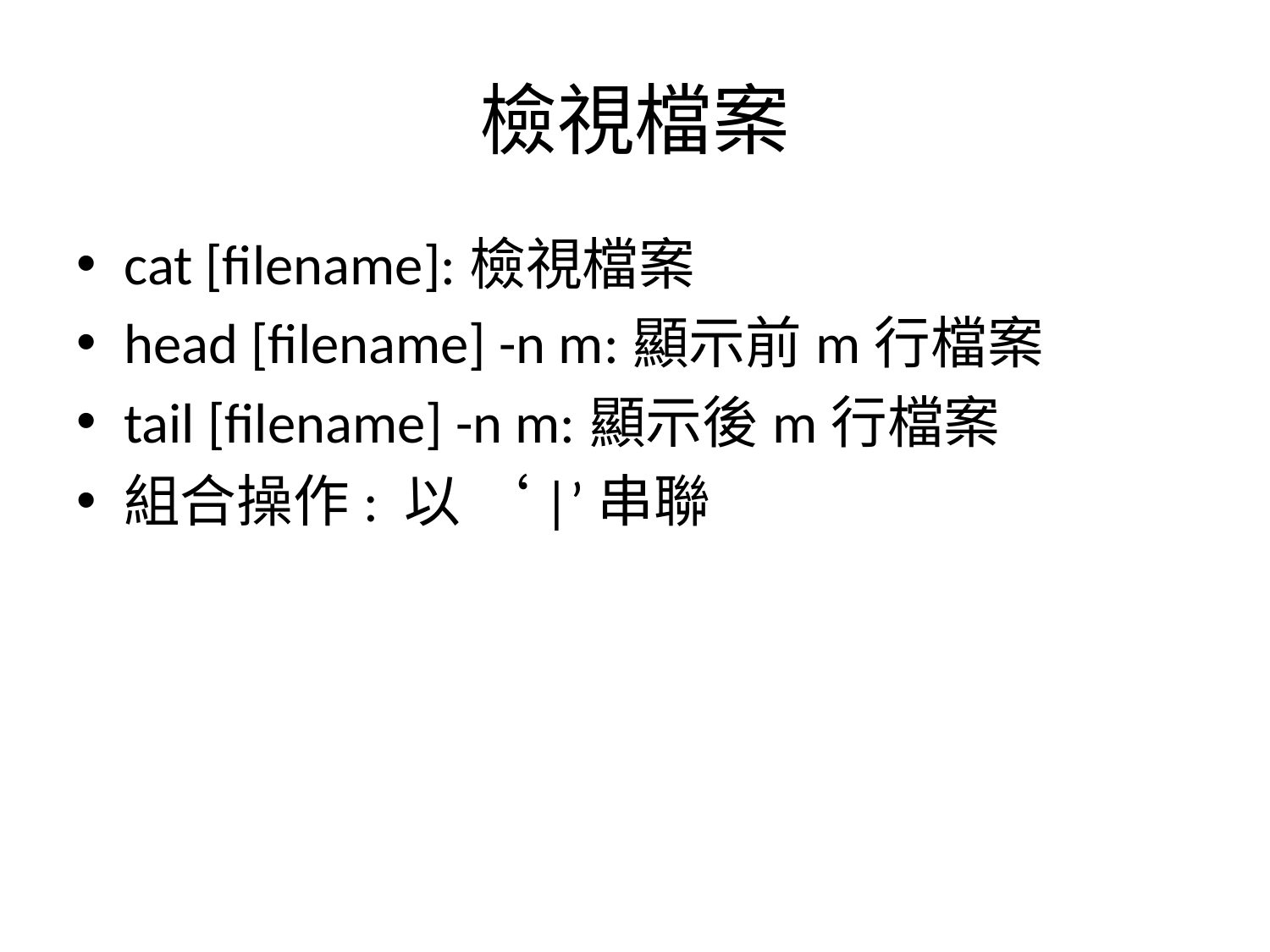

# 檢視檔案
cat [filename]:檢視檔案
head [filename] -n m:顯示前m行檔案
tail [filename] -n m:顯示後m行檔案
組合操作: 以 ‘|’串聯